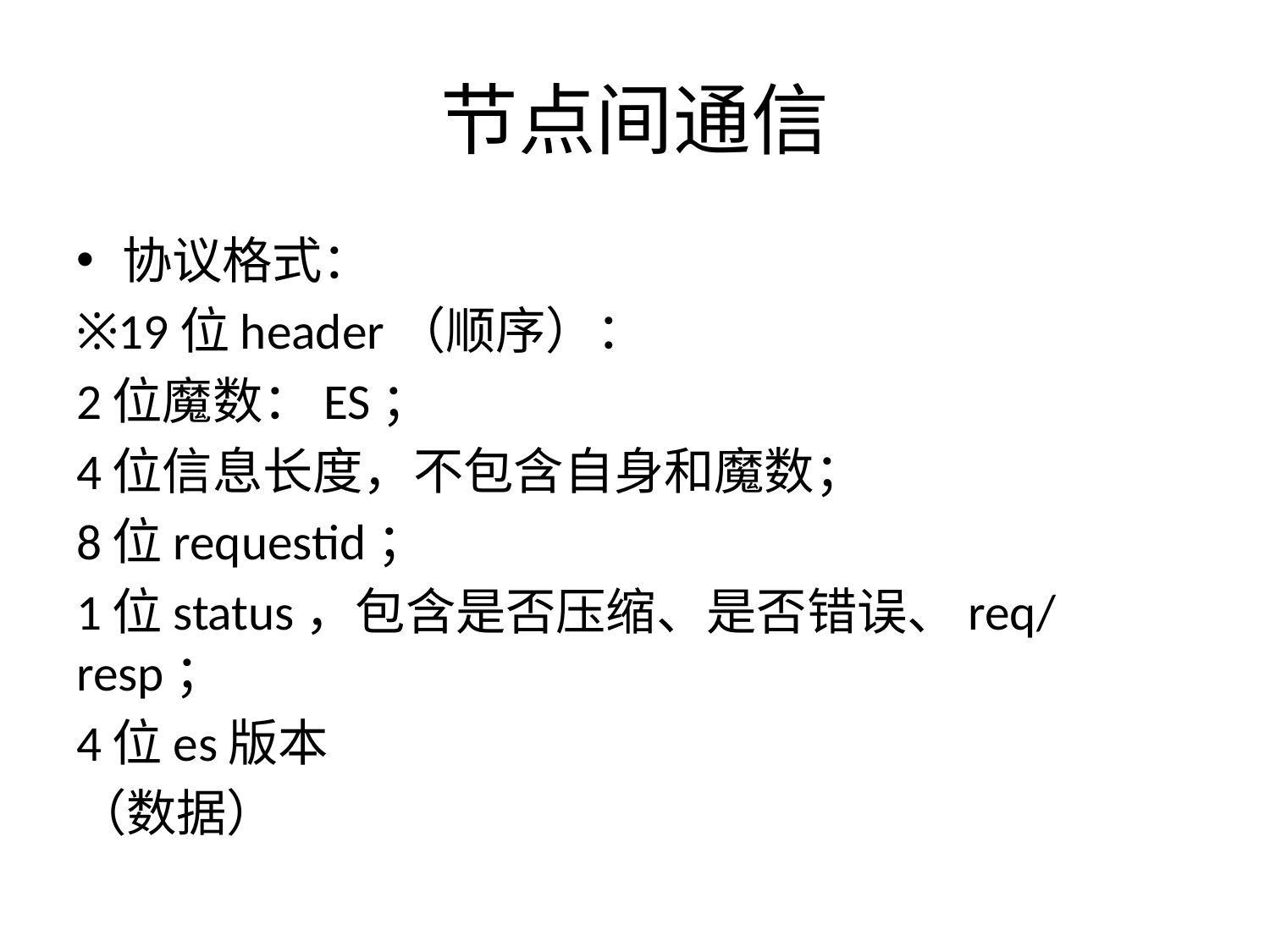

# 节点间通信
协议格式：
※19位header（顺序）：
2位魔数：ES；
4位信息长度，不包含自身和魔数；
8位requestid；
1位status，包含是否压缩、是否错误、req/resp；
4位es版本
（数据）